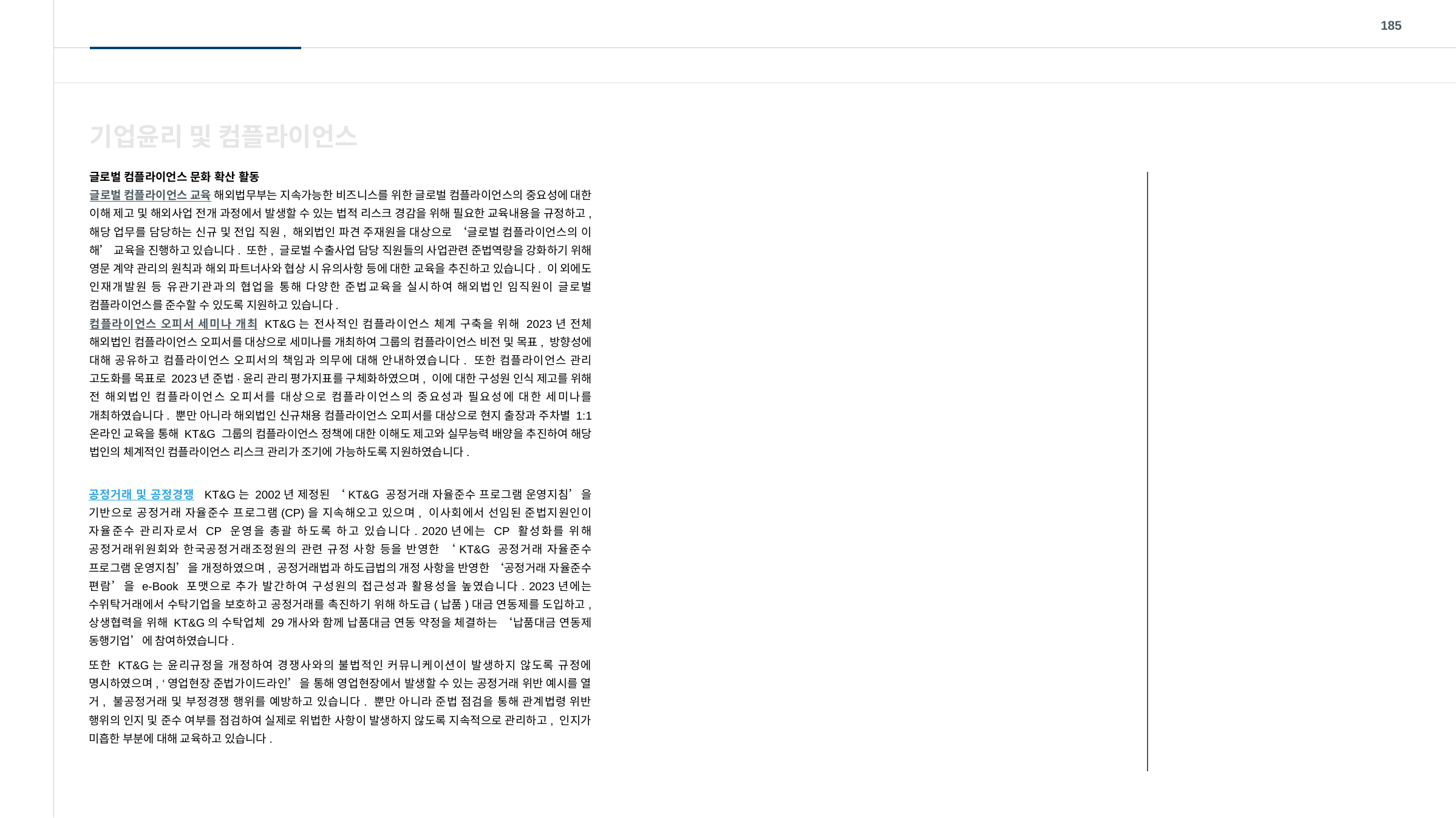

185
기업윤리 및 컴플라이언스
글로벌 컴플라이언스 문화 확산 활동
글로벌 컴플라이언스 교육 해외법무부는 지속가능한 비즈니스를 위한 글로벌 컴플라이언스의 중요성에 대한 이해 제고 및 해외사업 전개 과정에서 발생할 수 있는 법적 리스크 경감을 위해 필요한 교육내용을 규정하고, 해당 업무를 담당하는 신규 및 전입 직원, 해외법인 파견 주재원을 대상으로 ‘글로벌 컴플라이언스의 이해’ 교육을 진행하고 있습니다. 또한, 글로벌 수출사업 담당 직원들의 사업관련 준법역량을 강화하기 위해 영문 계약 관리의 원칙과 해외 파트너사와 협상 시 유의사항 등에 대한 교육을 추진하고 있습니다. 이 외에도 인재개발원 등 유관기관과의 협업을 통해 다양한 준법교육을 실시하여 해외법인 임직원이 글로벌 컴플라이언스를 준수할 수 있도록 지원하고 있습니다.

컴플라이언스 오피서 세미나 개최 KT&G는 전사적인 컴플라이언스 체계 구축을 위해 2023년 전체 해외법인 컴플라이언스 오피서를 대상으로 세미나를 개최하여 그룹의 컴플라이언스 비전 및 목표, 방향성에 대해 공유하고 컴플라이언스 오피서의 책임과 의무에 대해 안내하였습니다. 또한 컴플라이언스 관리 고도화를 목표로 2023년 준법·윤리 관리 평가지표를 구체화하였으며, 이에 대한 구성원 인식 제고를 위해 전 해외법인 컴플라이언스 오피서를 대상으로 컴플라이언스의 중요성과 필요성에 대한 세미나를 개최하였습니다. 뿐만 아니라 해외법인 신규채용 컴플라이언스 오피서를 대상으로 현지 출장과 주차별 1:1 온라인 교육을 통해 KT&G 그룹의 컴플라이언스 정책에 대한 이해도 제고와 실무능력 배양을 추진하여 해당 법인의 체계적인 컴플라이언스 리스크 관리가 조기에 가능하도록 지원하였습니다.
공정거래 및 공정경쟁  KT&G는 2002년 제정된 ‘KT&G 공정거래 자율준수 프로그램 운영지침’을 기반으로 공정거래 자율준수 프로그램(CP)을 지속해오고 있으며, 이사회에서 선임된 준법지원인이 자율준수 관리자로서 CP 운영을 총괄 하도록 하고 있습니다. 2020년에는 CP 활성화를 위해 공정거래위원회와 한국공정거래조정원의 관련 규정 사항 등을 반영한 ‘KT&G 공정거래 자율준수 프로그램 운영지침’을 개정하였으며, 공정거래법과 하도급법의 개정 사항을 반영한 ‘공정거래 자율준수 편람’을 e-Book 포맷으로 추가 발간하여 구성원의 접근성과 활용성을 높였습니다. 2023년에는 수위탁거래에서 수탁기업을 보호하고 공정거래를 촉진하기 위해 하도급(납품)대금 연동제를 도입하고, 상생협력을 위해 KT&G의 수탁업체 29개사와 함께 납품대금 연동 약정을 체결하는 ‘납품대금 연동제 동행기업’에 참여하였습니다.
또한 KT&G는 윤리규정을 개정하여 경쟁사와의 불법적인 커뮤니케이션이 발생하지 않도록 규정에 명시하였으며, ‘영업현장 준법가이드라인’을 통해 영업현장에서 발생할 수 있는 공정거래 위반 예시를 열거, 불공정거래 및 부정경쟁 행위를 예방하고 있습니다. 뿐만 아니라 준법 점검을 통해 관계법령 위반 행위의 인지 및 준수 여부를 점검하여 실제로 위법한 사항이 발생하지 않도록 지속적으로 관리하고, 인지가 미흡한 부분에 대해 교육하고 있습니다.